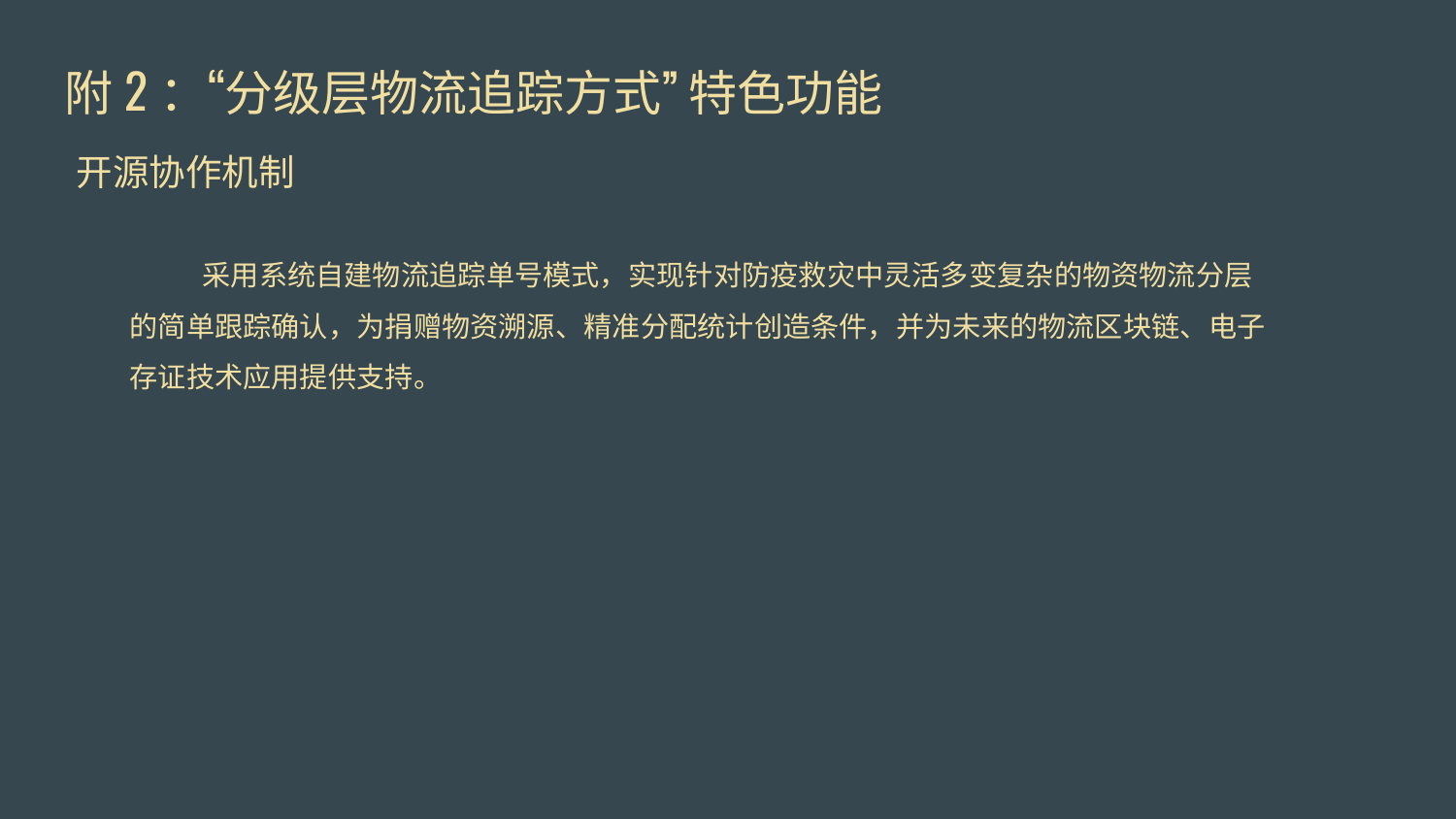

附2：“分级层物流追踪方式” 特色功能
# 开源协作机制
采用系统自建物流追踪单号模式，实现针对防疫救灾中灵活多变复杂的物资物流分层的简单跟踪确认，为捐赠物资溯源、精准分配统计创造条件，并为未来的物流区块链、电子存证技术应用提供支持。